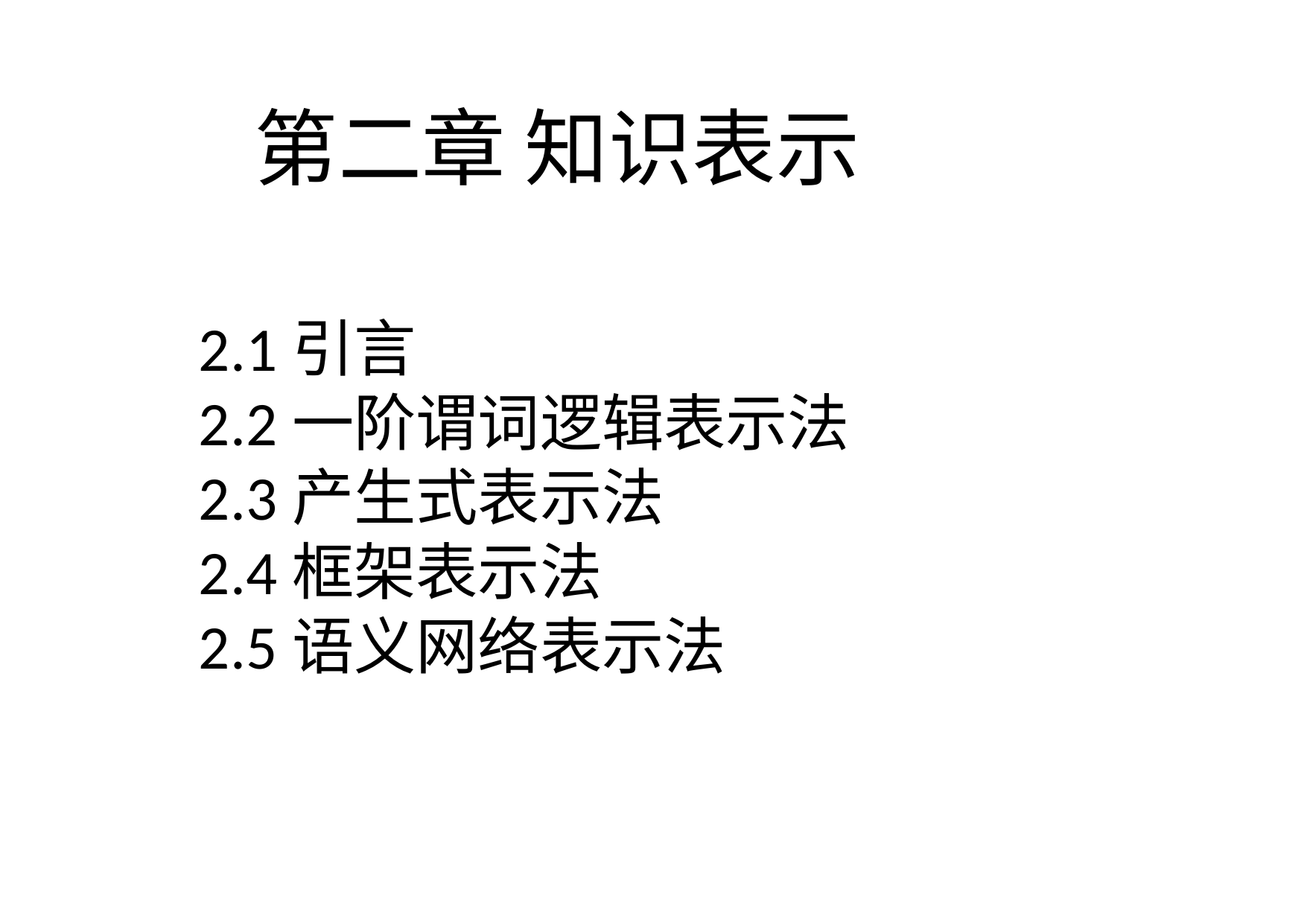

第二章 知识表示
2.1引言
2.2一阶谓词逻辑表示法
2.3产生式表示法
2.4框架表示法
2.5语义网络表示法